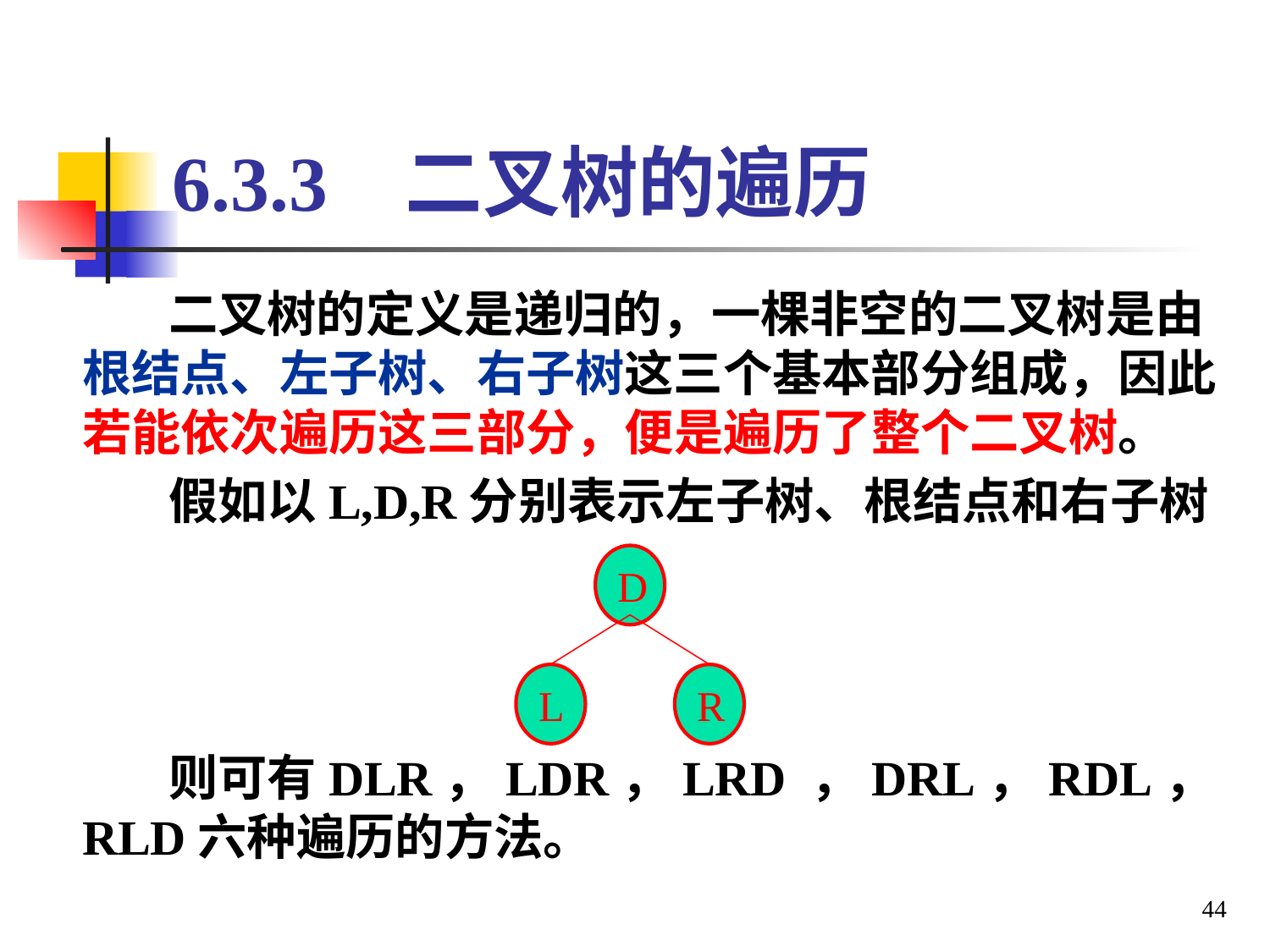

# 6.3.3   二叉树的遍历
二叉树的定义是递归的，一棵非空的二叉树是由根结点、左子树、右子树这三个基本部分组成，因此若能依次遍历这三部分，便是遍历了整个二叉树。
假如以L,D,R分别表示左子树、根结点和右子树

则可有DLR，LDR，LRD ，DRL，RDL，RLD六种遍历的方法。

D
L
R
44